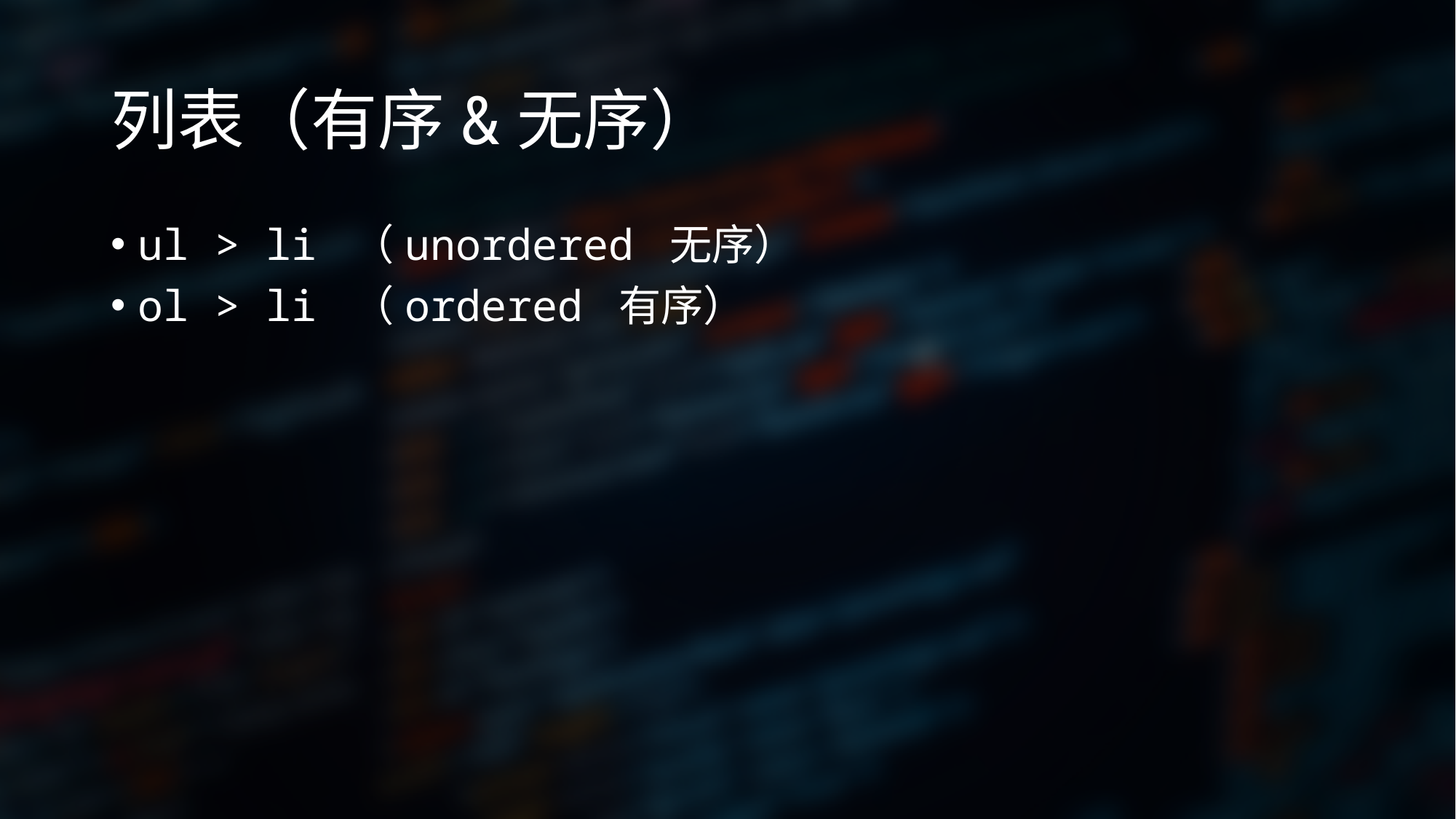

# 列表（有序&无序）
ul > li （unordered 无序）
ol > li （ordered 有序）